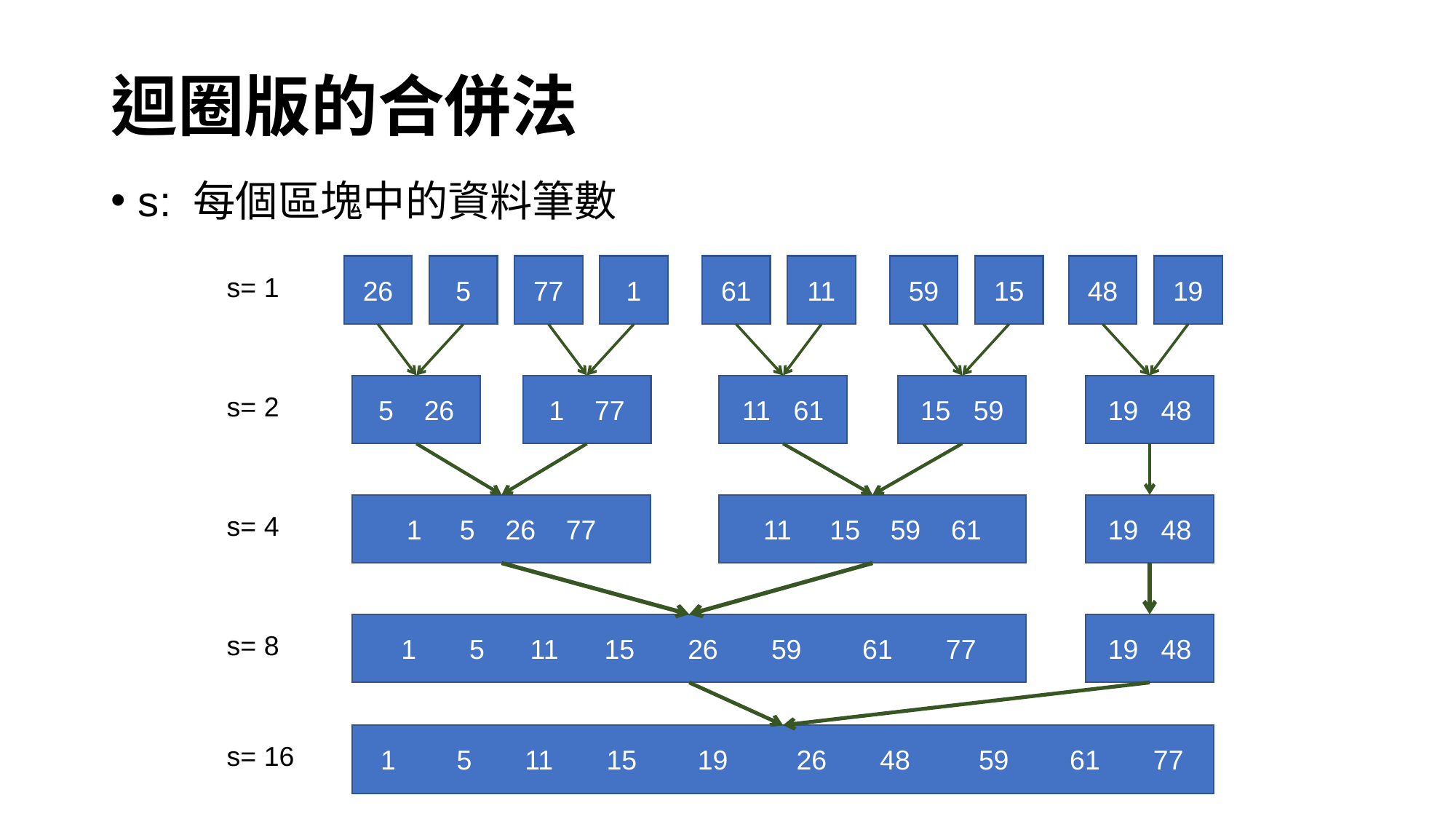

# 迴圈版的合併法
s: 每個區塊中的資料筆數
26
5
77
1
61
11
59
15
48
19
s= 1
5    26
1    77
11   61
15   59
19   48
s= 2
1     5    26    77
11     15    59    61
19   48
s= 4
1       5      11      15       26       59        61       77
19   48
s= 8
1        5       11       15        19         26       48         59        61       77
s= 16